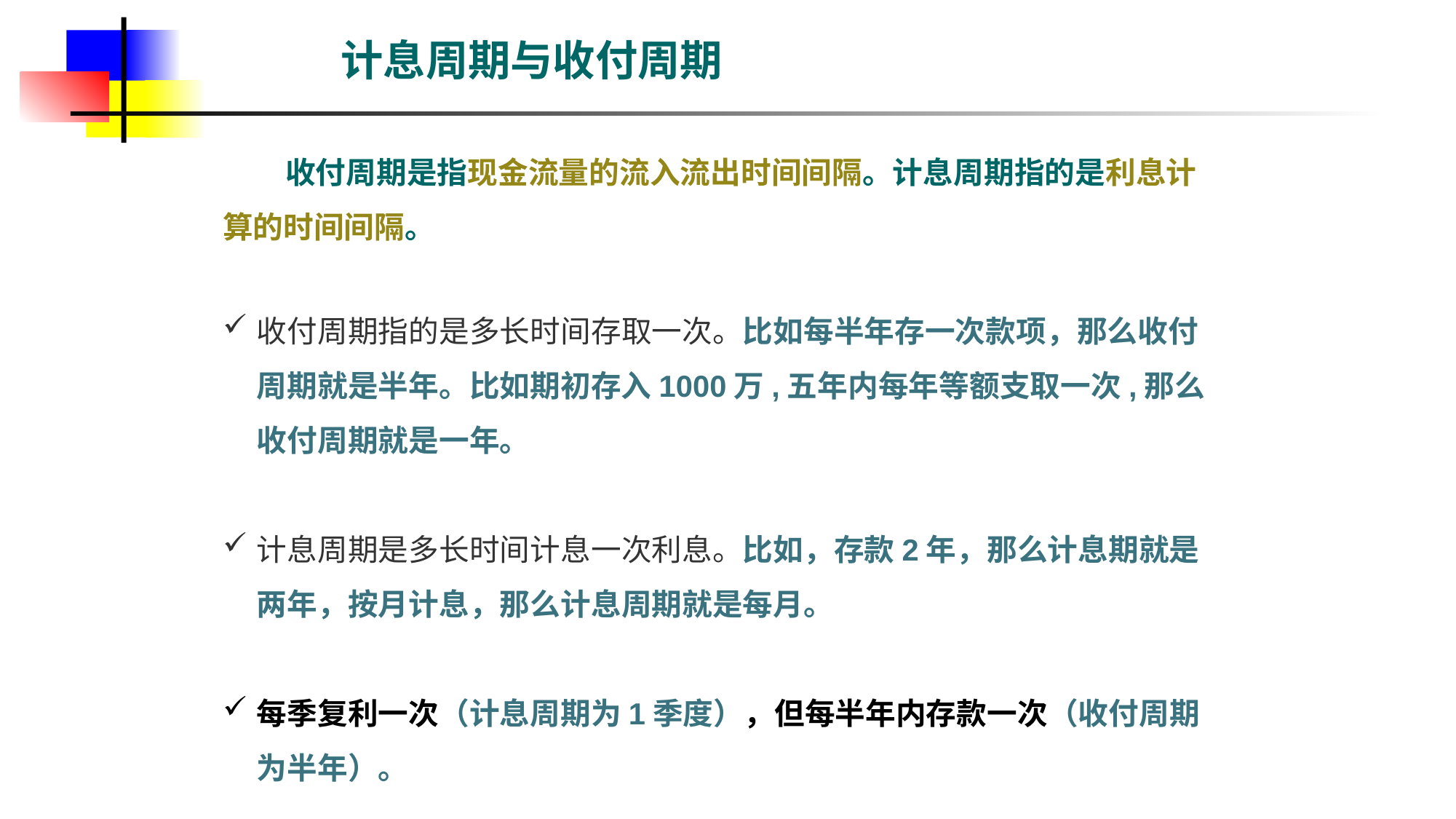

# 计息周期与收付周期
        收付周期是指现金流量的流入流出时间间隔。计息周期指的是利息计算的时间间隔。

收付周期指的是多长时间存取一次。比如每半年存一次款项，那么收付周期就是半年。比如期初存入1000万,五年内每年等额支取一次,那么收付周期就是一年。

计息周期是多长时间计息一次利息。比如，存款2年，那么计息期就是两年，按月计息，那么计息周期就是每月。

每季复利一次（计息周期为1季度），但每半年内存款一次（收付周期为半年）。